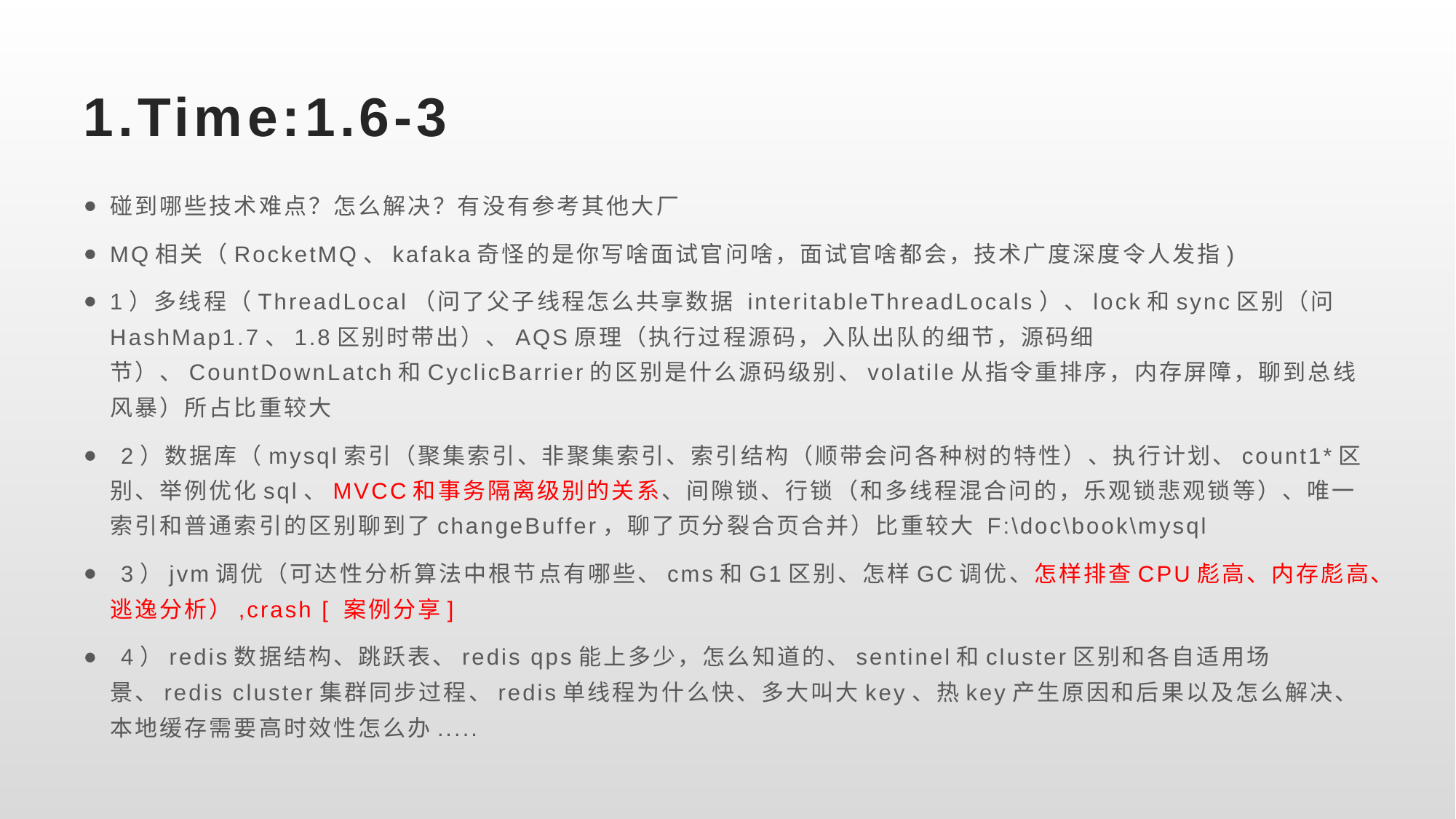

# 1.Time:1.6-3
碰到哪些技术难点？怎么解决？有没有参考其他大厂
MQ相关（RocketMQ、kafaka奇怪的是你写啥面试官问啥，面试官啥都会，技术广度深度令人发指)
1）多线程（ThreadLocal（问了父子线程怎么共享数据 interitableThreadLocals）、lock和sync区别（问HashMap1.7、1.8区别时带出）、AQS原理（执行过程源码，入队出队的细节，源码细节）、CountDownLatch和CyclicBarrier的区别是什么源码级别、volatile从指令重排序，内存屏障，聊到总线风暴）所占比重较大
​ 2）数据库（mysql索引（聚集索引、非聚集索引、索引结构（顺带会问各种树的特性）、执行计划、count1*区别、举例优化sql、MVCC和事务隔离级别的关系、间隙锁、行锁（和多线程混合问的，乐观锁悲观锁等）、唯一索引和普通索引的区别聊到了changeBuffer，聊了页分裂合页合并）比重较大 F:\doc\book\mysql
​ 3）jvm调优（可达性分析算法中根节点有哪些、cms和G1区别、怎样GC调优、怎样排查CPU彪高、内存彪高、逃逸分析）,crash [ 案例分享]
​ 4）redis数据结构、跳跃表、redis qps能上多少，怎么知道的、sentinel和cluster区别和各自适用场景、redis cluster集群同步过程、redis单线程为什么快、多大叫大key、热key产生原因和后果以及怎么解决、本地缓存需要高时效性怎么办.....